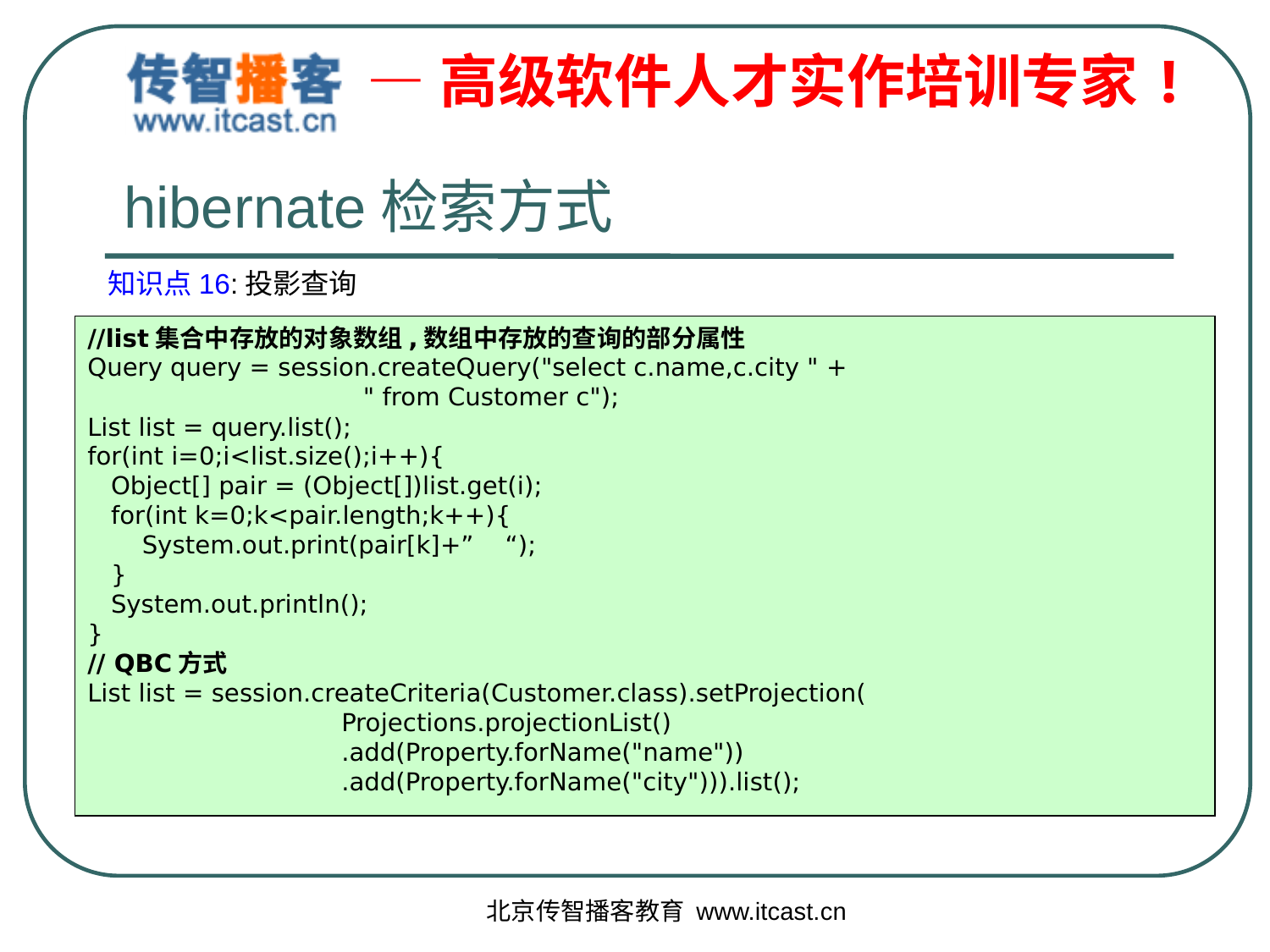

# hibernate检索方式
知识点16:投影查询

//list集合中存放的对象数组,数组中存放的查询的部分属性
Query query = session.createQuery("select c.name,c.city " +
	                   " from Customer c");
List list = query.list();
for(int i=0;i<list.size();i++){
   Object[] pair = (Object[])list.get(i);
   for(int k=0;k<pair.length;k++){
       System.out.print(pair[k]+”    “);
   }
   System.out.println();
}
// QBC方式
List list = session.createCriteria(Customer.class).setProjection(
		Projections.projectionList()
		.add(Property.forName("name"))
		.add(Property.forName("city"))).list();
北京传智播客教育 www.itcast.cn